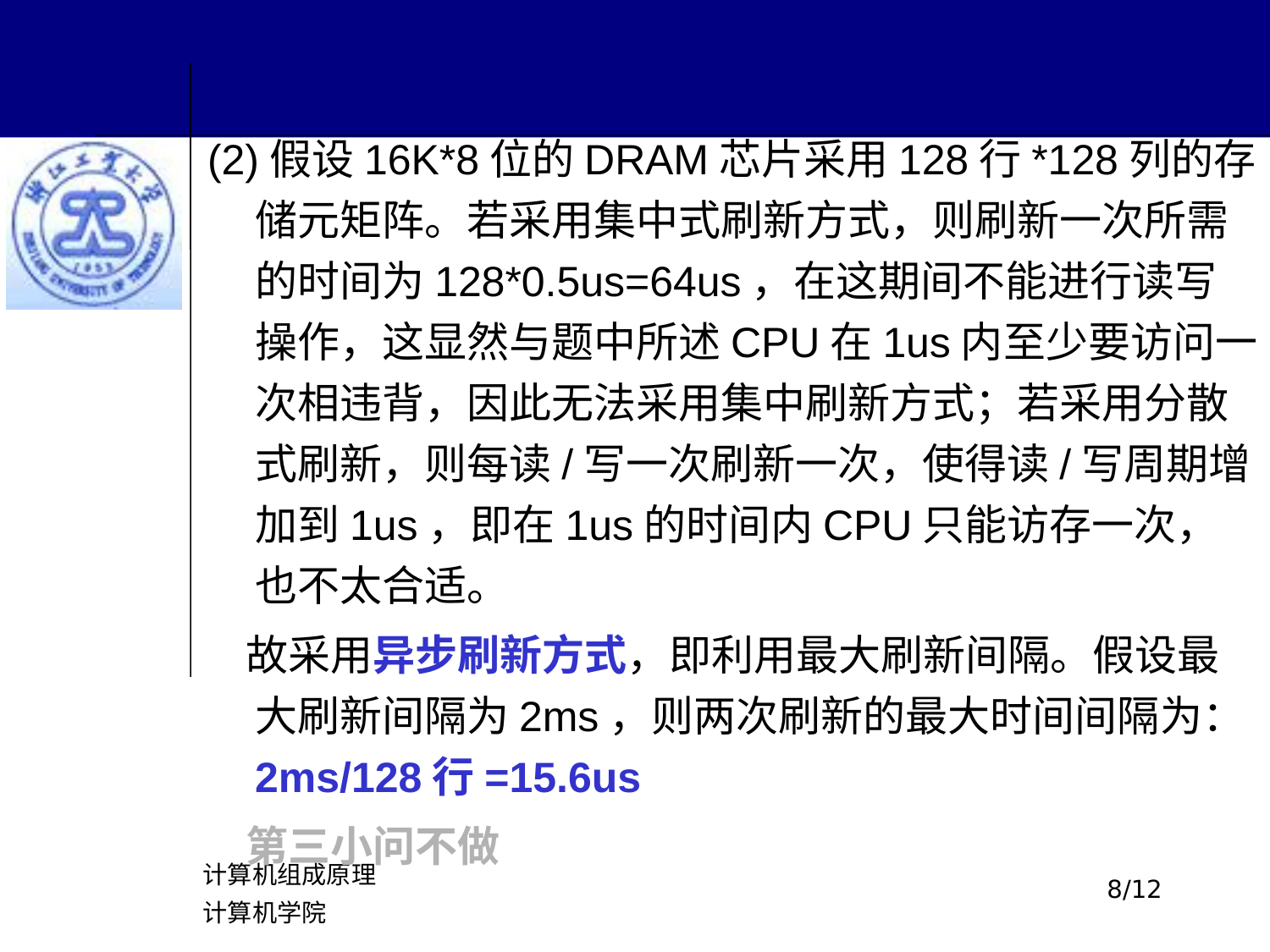

(2)假设16K*8位的DRAM芯片采用128行*128列的存储元矩阵。若采用集中式刷新方式，则刷新一次所需的时间为128*0.5us=64us，在这期间不能进行读写操作，这显然与题中所述CPU在1us内至少要访问一次相违背，因此无法采用集中刷新方式；若采用分散式刷新，则每读/写一次刷新一次，使得读/写周期增加到1us，即在1us的时间内CPU只能访存一次，也不太合适。
   故采用异步刷新方式，即利用最大刷新间隔。假设最大刷新间隔为2ms，则两次刷新的最大时间间隔为：2ms/128行=15.6us
   第三小问不做
计算机组成原理
计算机学院

8/12